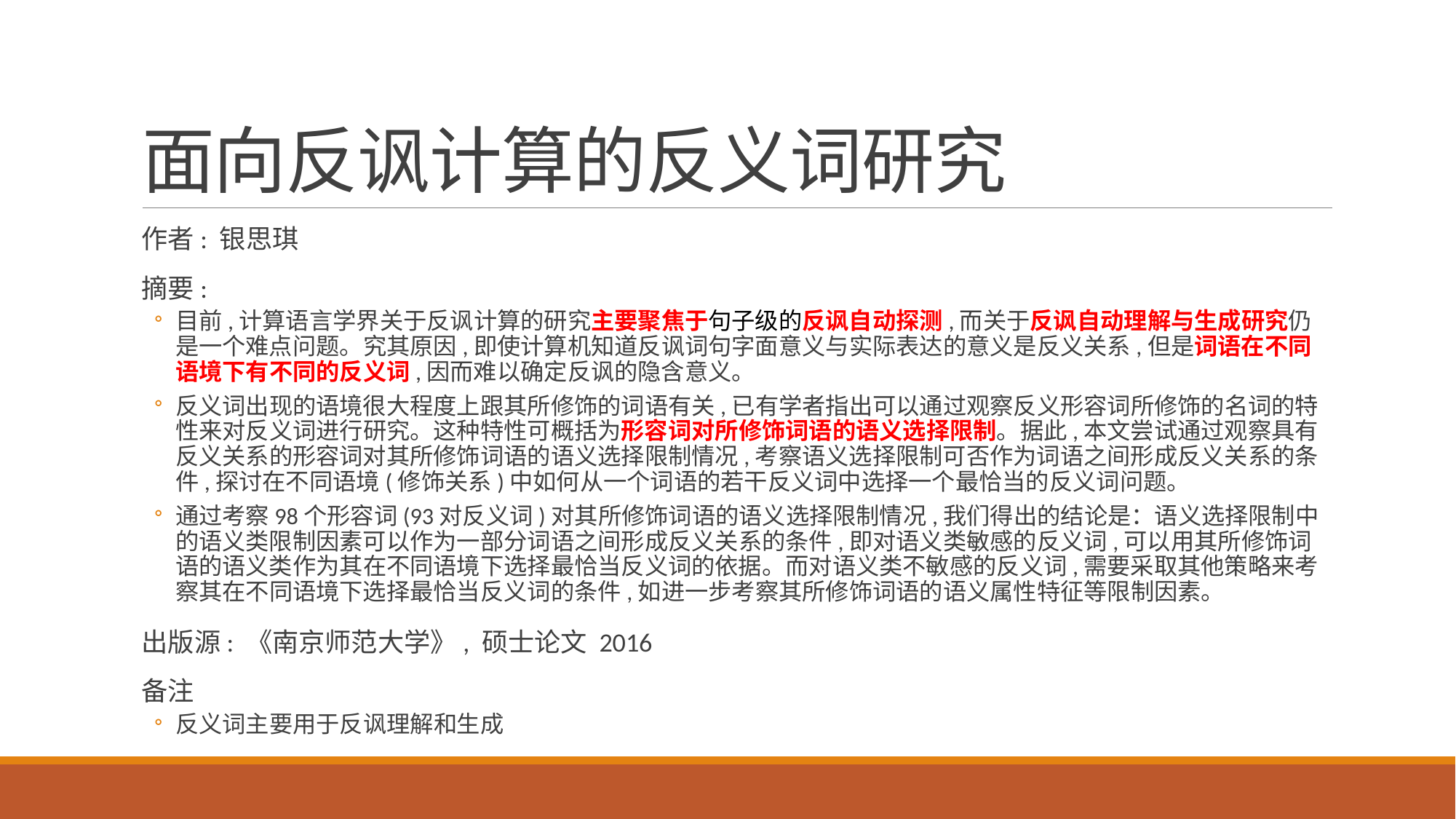

# 面向反讽计算的反义词研究
作者: 银思琪
摘要:
目前,计算语言学界关于反讽计算的研究主要聚焦于句子级的反讽自动探测,而关于反讽自动理解与生成研究仍是一个难点问题。究其原因,即使计算机知道反讽词句字面意义与实际表达的意义是反义关系,但是词语在不同语境下有不同的反义词,因而难以确定反讽的隐含意义。
反义词出现的语境很大程度上跟其所修饰的词语有关,已有学者指出可以通过观察反义形容词所修饰的名词的特性来对反义词进行研究。这种特性可概括为形容词对所修饰词语的语义选择限制。据此,本文尝试通过观察具有反义关系的形容词对其所修饰词语的语义选择限制情况,考察语义选择限制可否作为词语之间形成反义关系的条件,探讨在不同语境(修饰关系)中如何从一个词语的若干反义词中选择一个最恰当的反义词问题。
通过考察98个形容词(93对反义词)对其所修饰词语的语义选择限制情况,我们得出的结论是：语义选择限制中的语义类限制因素可以作为一部分词语之间形成反义关系的条件,即对语义类敏感的反义词,可以用其所修饰词语的语义类作为其在不同语境下选择最恰当反义词的依据。而对语义类不敏感的反义词,需要采取其他策略来考察其在不同语境下选择最恰当反义词的条件,如进一步考察其所修饰词语的语义属性特征等限制因素。
出版源: 《南京师范大学》, 硕士论文 2016
备注
反义词主要用于反讽理解和生成